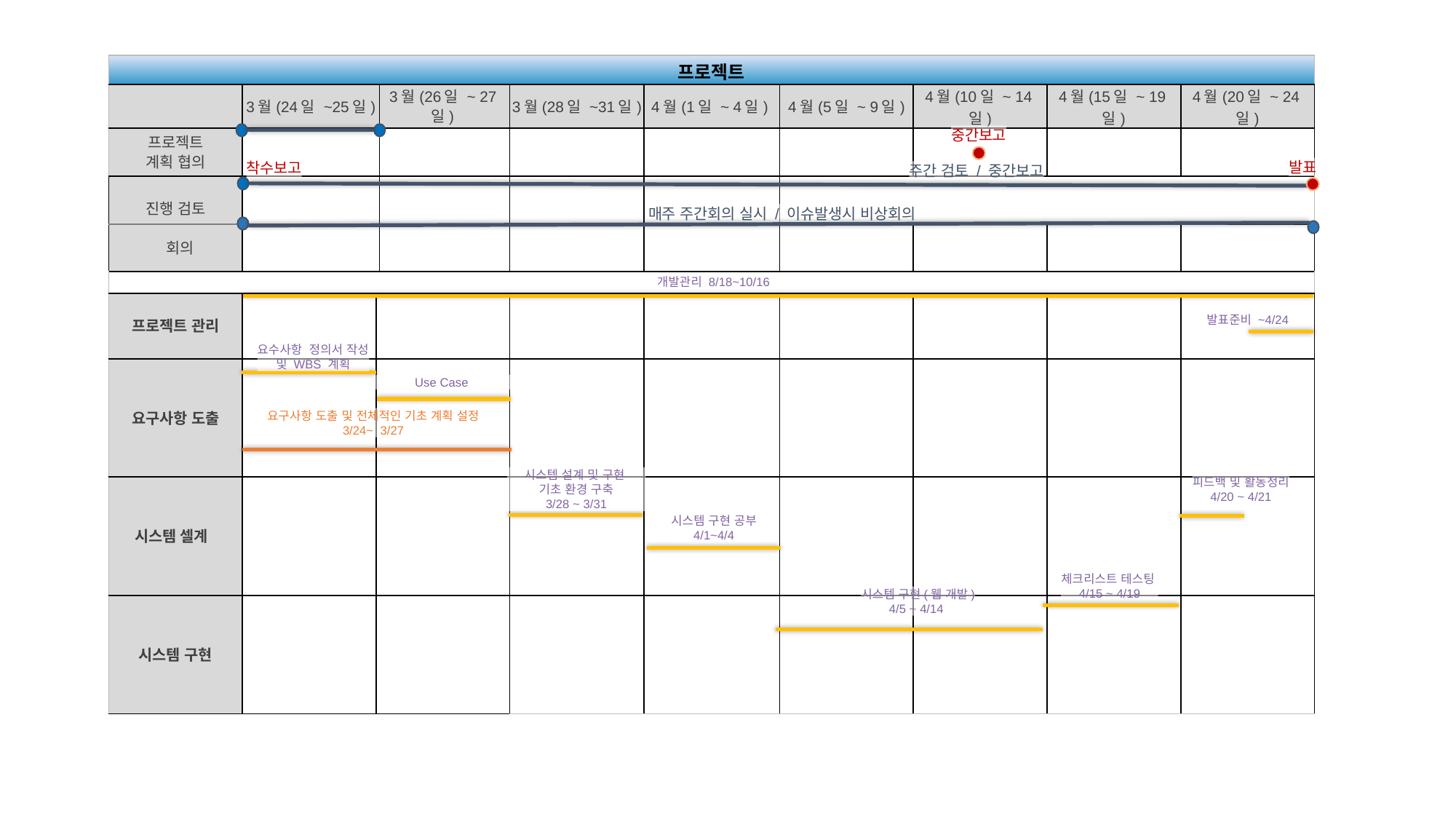

| 프로젝트 |  |  |  |  |  |  |  |  |  |
| --- | --- | --- | --- | --- | --- | --- | --- | --- | --- |
|  | 3월(24일 ~25일) |  | 3월(26일 ~ 27일) | 3월(28일 ~31일) | 4월(1일 ~ 4일) | 4월(5일 ~ 9일) | 4월(10일 ~ 14일) | 4월(15일 ~ 19일) | 4월(20일 ~ 24일) |
| 프로젝트 계획 협의 |  |  |  |  |  |  |  |  |  |
| 진행 검토 |  |  |  |  |  |  |  |  |  |
| 회의 |  |  |  |  |  |  |  |  |  |
|  |  |  |  |  |  |  |  |  |  |
| 프로젝트 관리 |  |  |  |  |  |  |  |  |  |
| 요구사항 도출 |  |  |  |  |  |  |  |  |  |
| 시스템 셀계 |  |  |  |  |  |  |  |  |  |
| 시스템 구현 |  |  |  |  |  |  |  |  |  |

중간보고

발표
착수보고
주간 검토 / 중간보고

매주 주간회의 실시 / 이슈발생시 비상회의

개발관리 8/18~10/16
발표준비 ~4/24
요수사항  정의서 작성
및 WBS 계획
Use Case
요구사항 도출 및 전체적인 기초 계획 설정
3/24~  3/27
시스템 설계 및 구현
기초 환경 구축
3/28 ~ 3/31
피드백 및 활동정리
4/20 ~ 4/21
시스템 구현 공부
4/1~4/4
체크리스트 테스팅
4/15 ~ 4/19
시스템 구현(웹 개발)
4/5 ~ 4/14